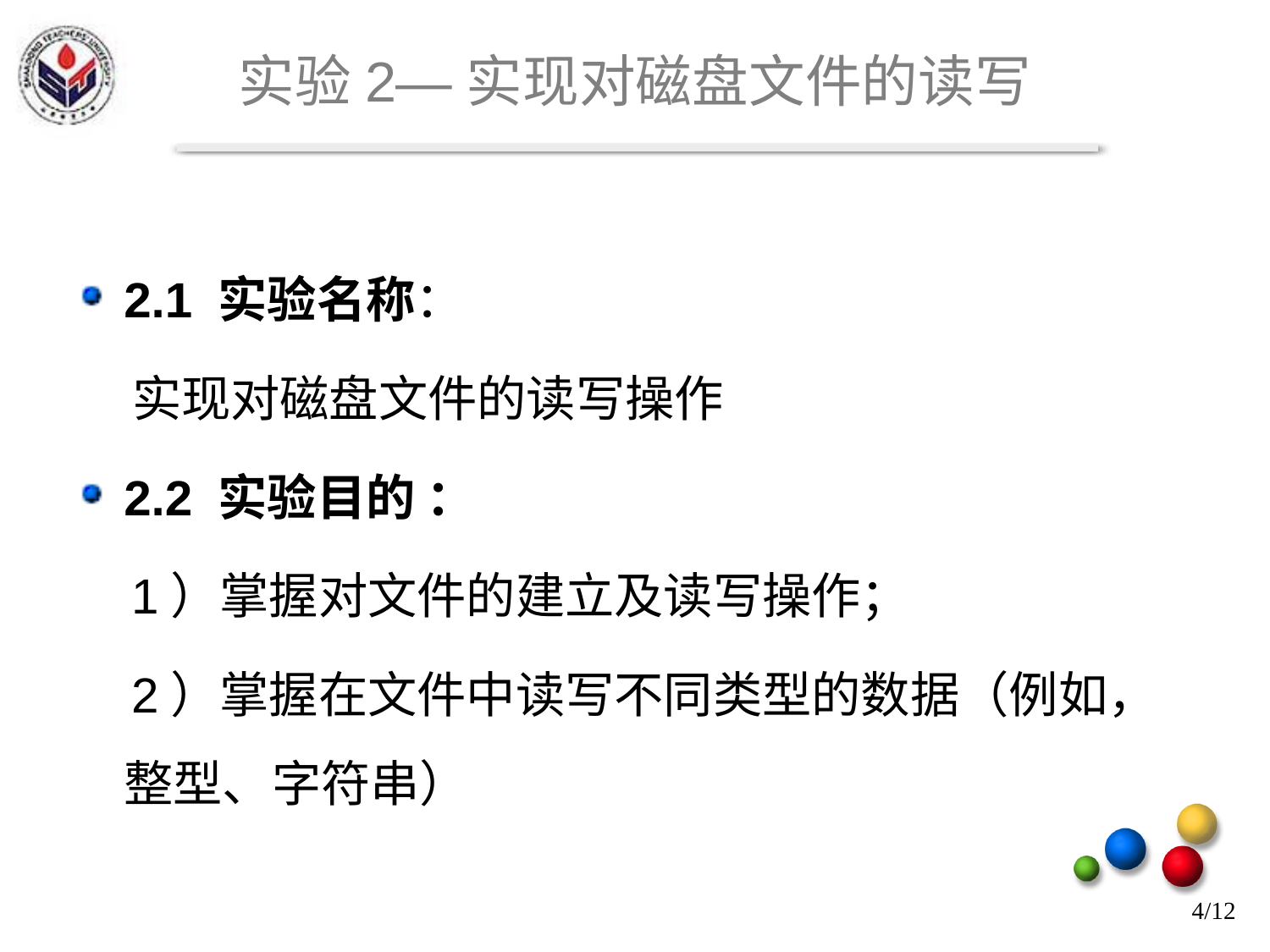

# 实验2—实现对磁盘文件的读写
2.1 实验名称：
    实现对磁盘文件的读写操作
2.2 实验目的 ：
    1）掌握对文件的建立及读写操作；
    2）掌握在文件中读写不同类型的数据（例如，整型、字符串）

4/12